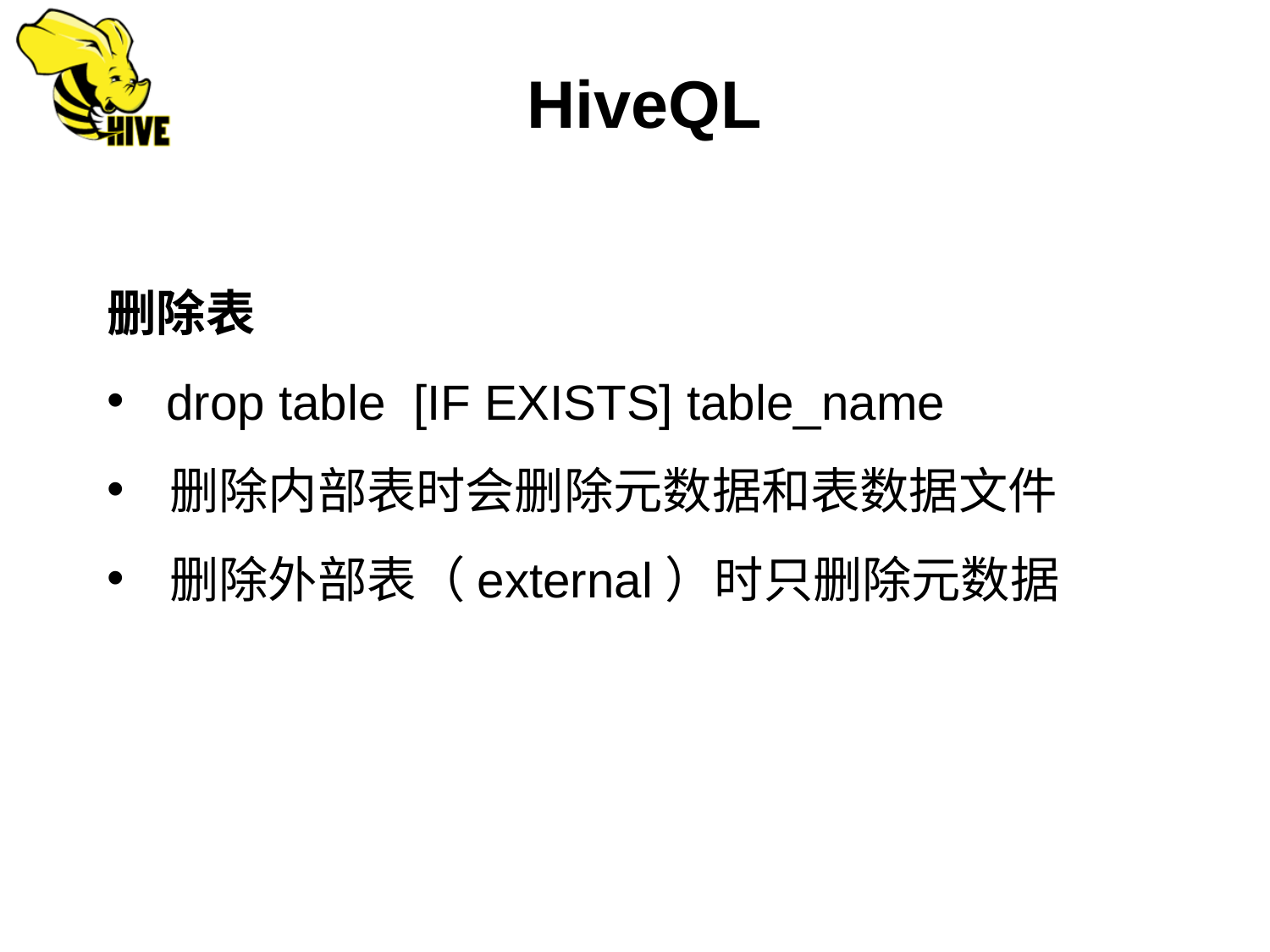

HiveQL
删除表
   drop table  [IF EXISTS] table_name
   删除内部表时会删除元数据和表数据文件
   删除外部表（external）时只删除元数据